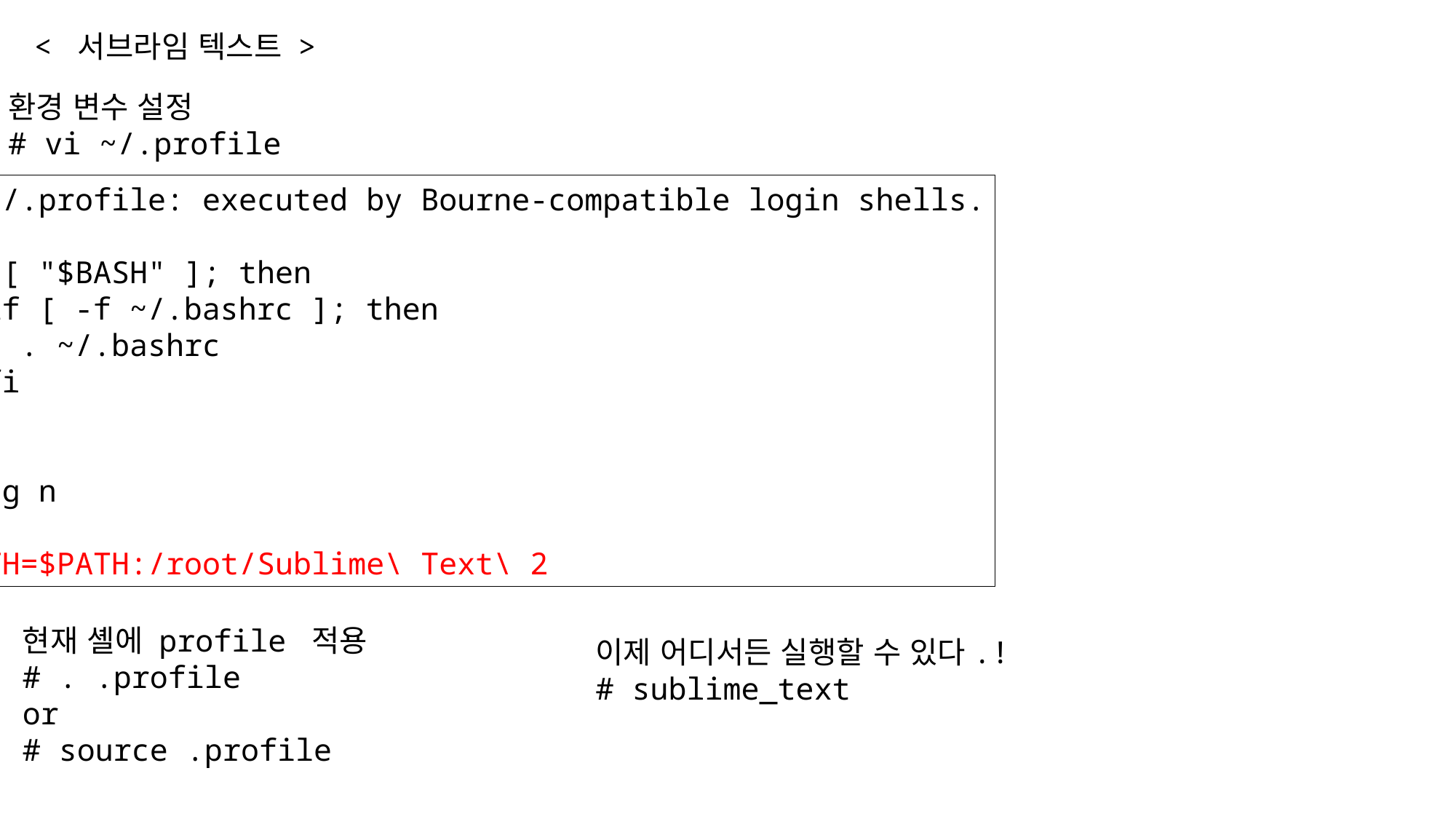

< 서브라임 텍스트 >

환경 변수 설정
# vi ~/.profile
# ~/.profile: executed by Bourne-compatible login shells.

if [ "$BASH" ]; then
  if [ -f ~/.bashrc ]; then
    . ~/.bashrc
  fi
fi

mesg n

PATH=$PATH:/root/Sublime\ Text\ 2
현재 셸에 profile 적용
# . .profile
or
# source .profile
이제 어디서든 실행할 수 있다.!
# sublime_text